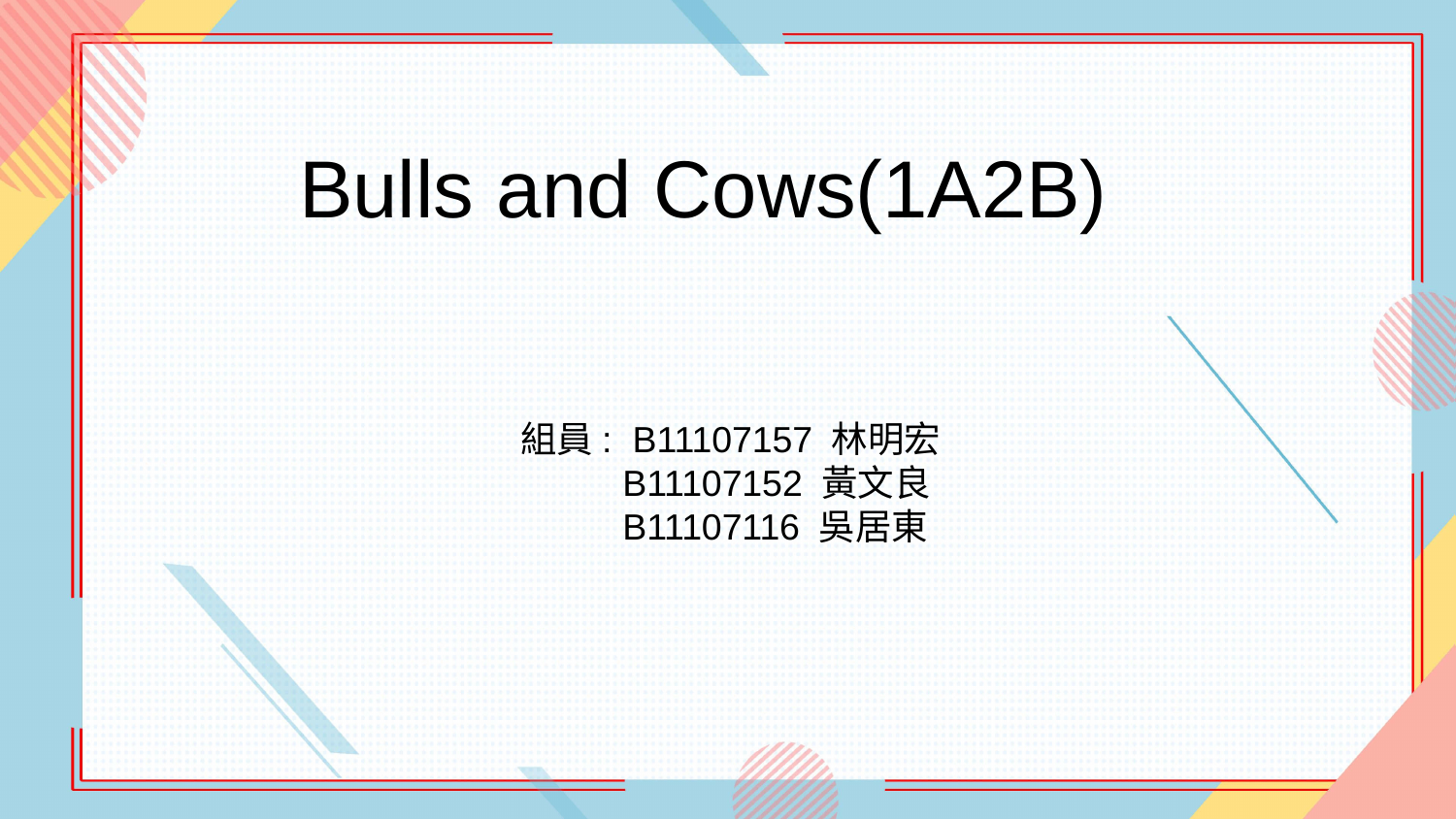

Bulls and Cows(1A2B)
組員:  B11107157 林明宏
          B11107152 黃文良
          B11107116 吳居東